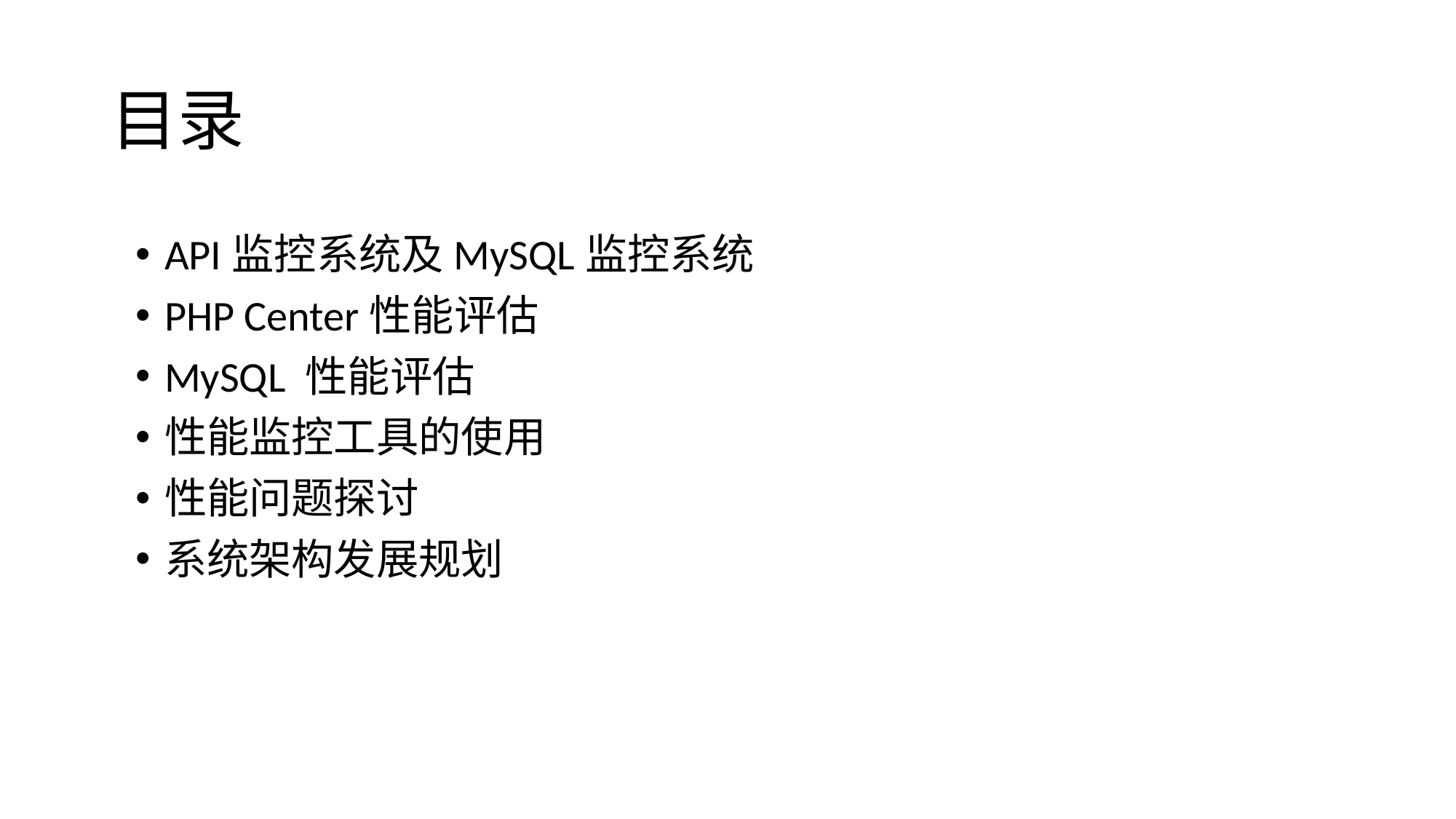

# 目录
API监控系统及MySQL监控系统
PHP Center性能评估
MySQL 性能评估
性能监控工具的使用
性能问题探讨
系统架构发展规划